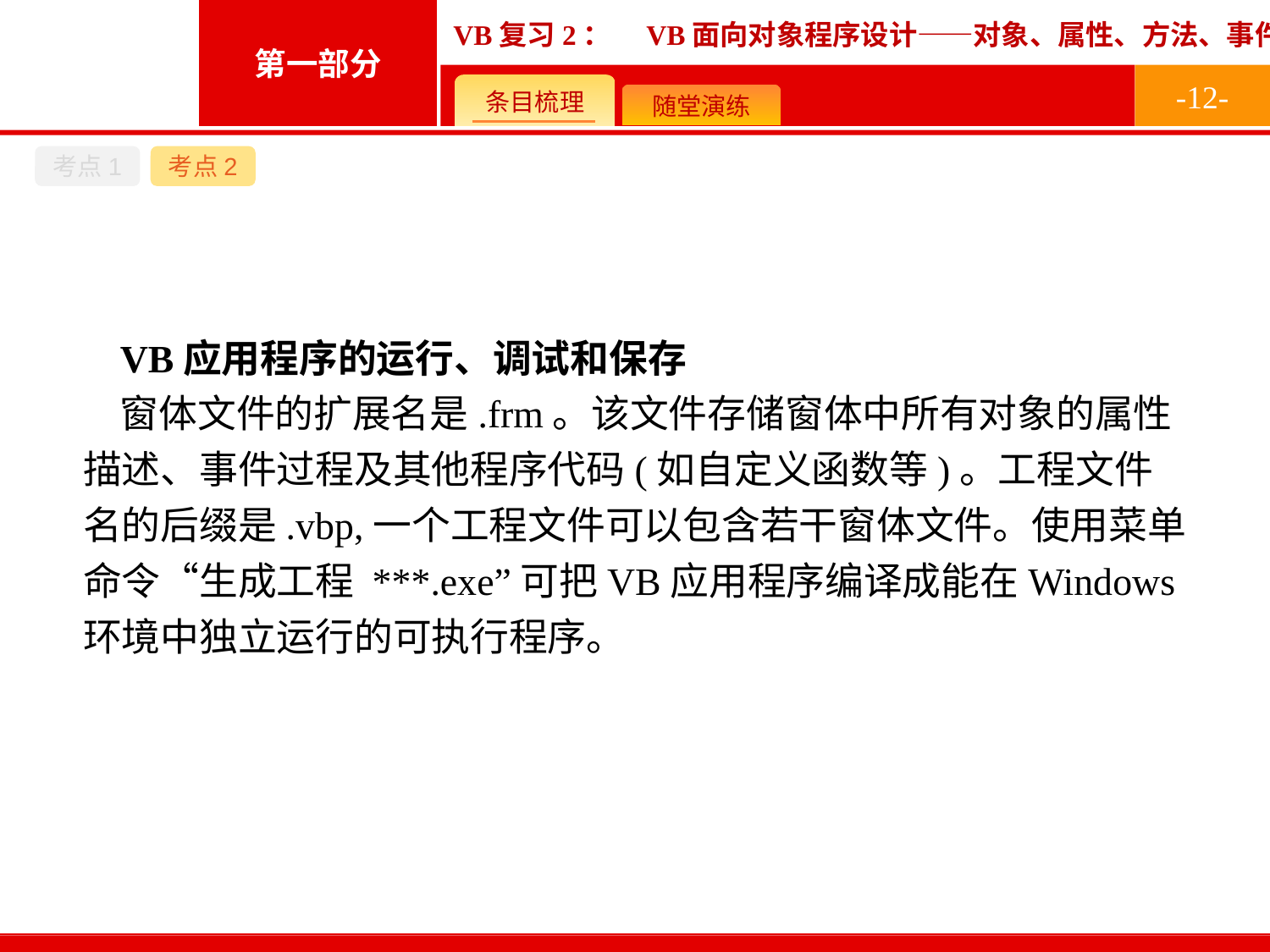

-12-
考点1
考点2
VB应用程序的运行、调试和保存
窗体文件的扩展名是.frm。该文件存储窗体中所有对象的属性描述、事件过程及其他程序代码(如自定义函数等)。工程文件名的后缀是.vbp,一个工程文件可以包含若干窗体文件。使用菜单命令“生成工程 ***.exe”可把VB应用程序编译成能在Windows环境中独立运行的可执行程序。